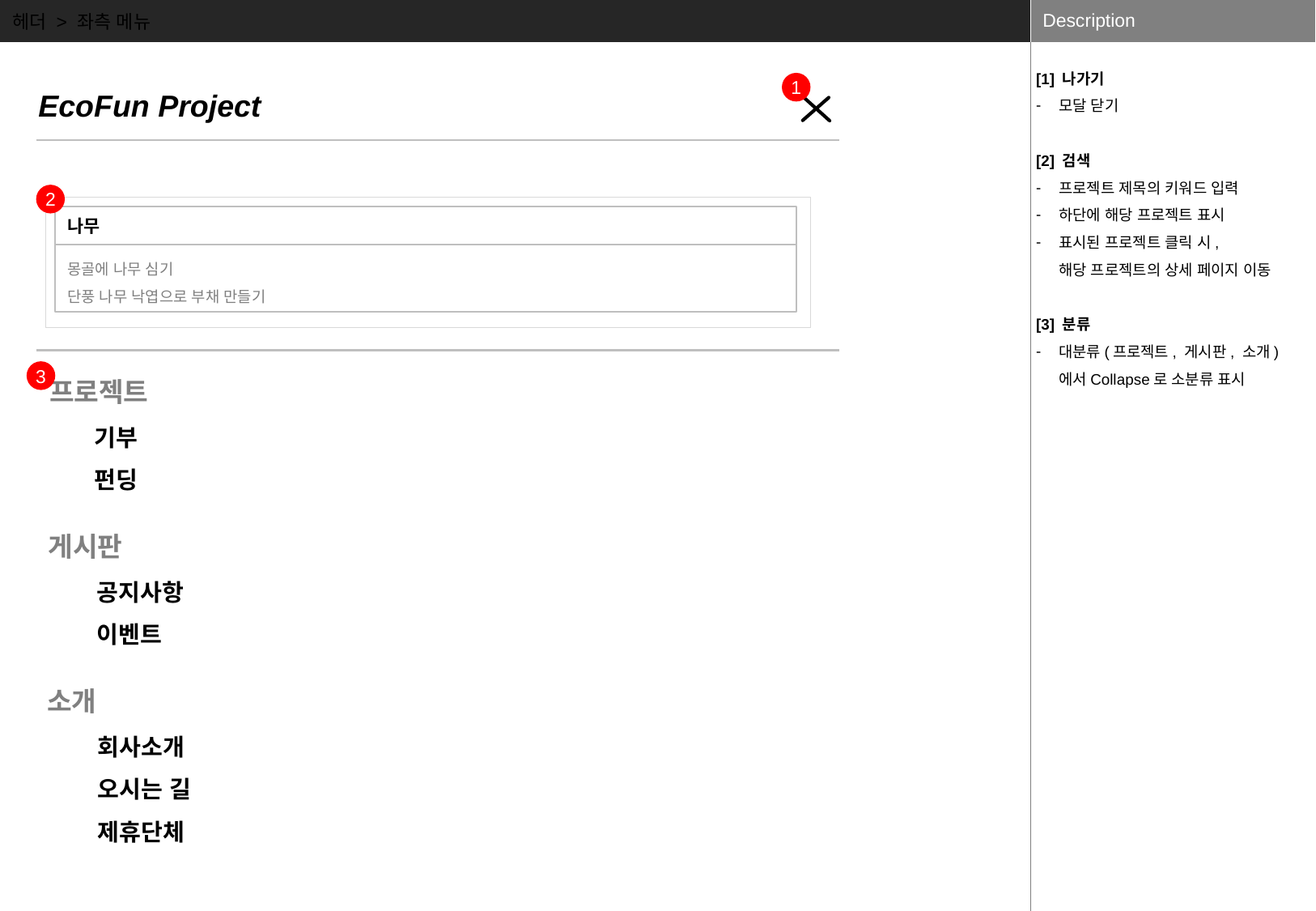

헤더 > 좌측 메뉴

[1] 나가기
모달 닫기

[2] 검색
프로젝트 제목의 키워드 입력
하단에 해당 프로젝트 표시
표시된 프로젝트 클릭 시,
해당 프로젝트의 상세 페이지 이동

[3] 분류
대분류(프로젝트, 게시판, 소개)에서Collapse로 소분류 표시

1
EcoFun Project
2

나무
몽골에 나무 심기
단풍 나무 낙엽으로 부채 만들기
3
프로젝트
기부
펀딩
게시판
공지사항
이벤트
소개
회사소개
오시는 길
제휴단체